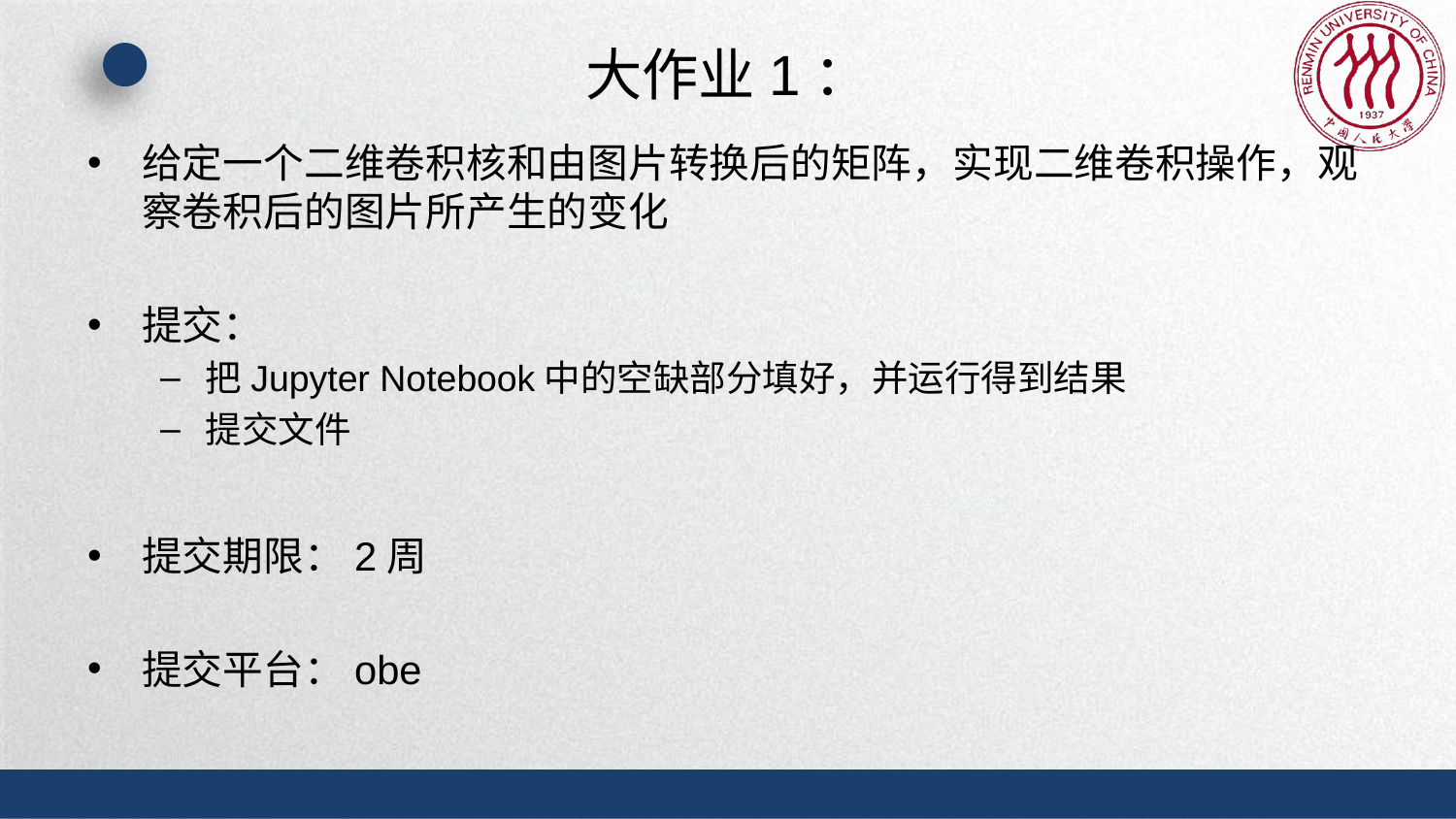

# 大作业1：
给定一个二维卷积核和由图片转换后的矩阵，实现二维卷积操作，观察卷积后的图片所产生的变化

提交：
把Jupyter Notebook中的空缺部分填好，并运行得到结果
提交文件

提交期限：2周

提交平台：obe